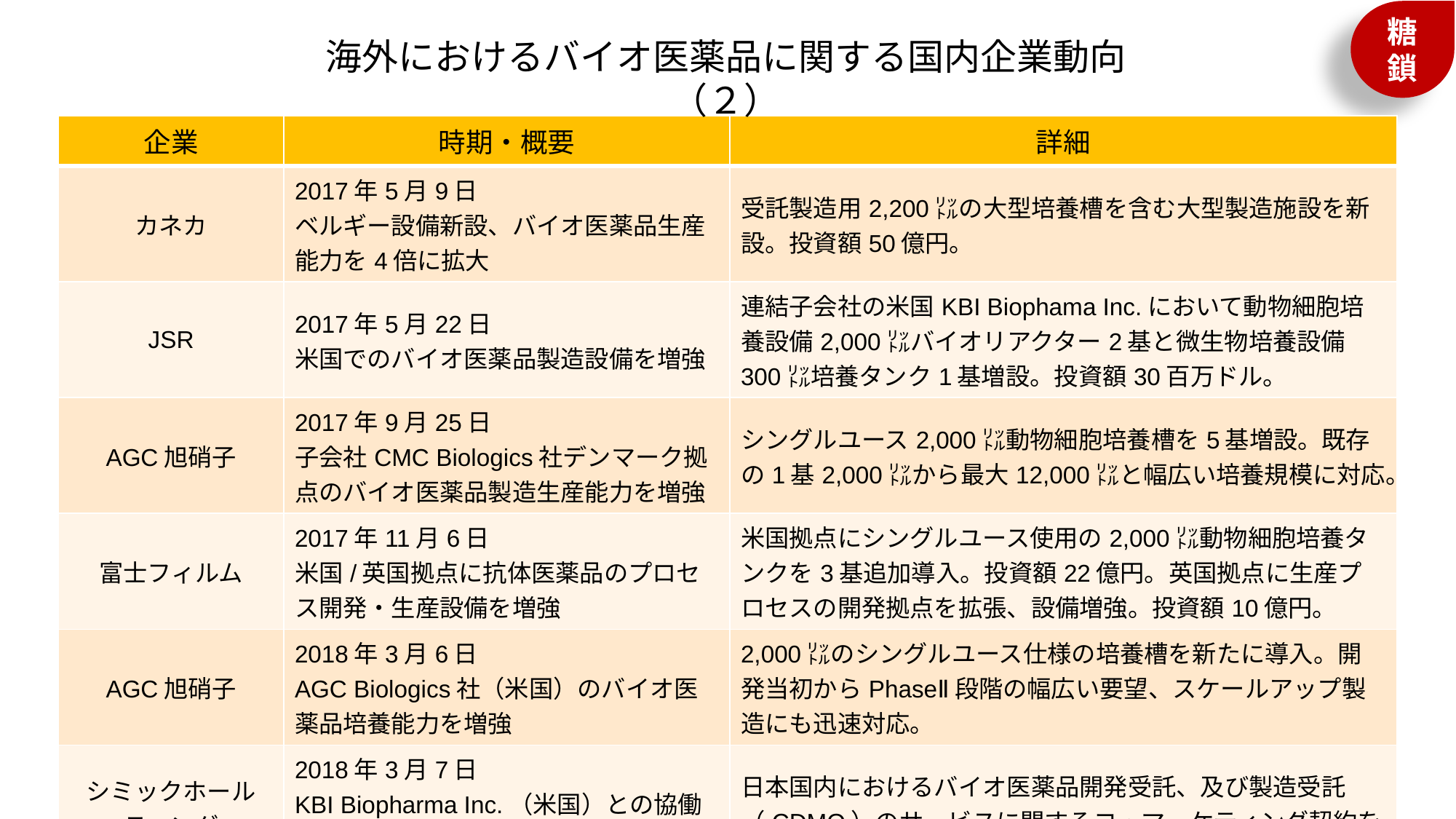

海外におけるバイオ医薬品に関する国内企業動向（２）
| 企業 | 時期・概要 | 詳細 |
| --- | --- | --- |
| カネカ | 2017年5月9日 ベルギー設備新設、バイオ医薬品生産能力を4倍に拡大 | 受託製造用2,200㍑の大型培養槽を含む大型製造施設を新設。投資額50億円。 |
| JSR | 2017年5月22日 米国でのバイオ医薬品製造設備を増強 | 連結子会社の米国KBI Biophama Inc.において動物細胞培養設備2,000㍑バイオリアクター2基と微生物培養設備300㍑培養タンク1基増設。投資額30百万ドル。 |
| AGC旭硝子 | 2017年9月25日 子会社CMC Biologics社デンマーク拠点のバイオ医薬品製造生産能力を増強 | シングルユース2,000㍑動物細胞培養槽を5基増設。既存の1基2,000㍑から最大12,000㍑と幅広い培養規模に対応。 |
| 富士フィルム | 2017年11月6日 米国/英国拠点に抗体医薬品のプロセス開発・生産設備を増強 | 米国拠点にシングルユース使用の2,000㍑動物細胞培養タンクを3基追加導入。投資額22億円。英国拠点に生産プロセスの開発拠点を拡張、設備増強。投資額10億円。 |
| AGC旭硝子 | 2018年3月6日 AGC Biologics社（米国）のバイオ医薬品培養能力を増強 | 2,000㍑のシングルユース仕様の培養槽を新たに導入。開発当初からPhaseⅡ段階の幅広い要望、スケールアップ製造にも迅速対応。 |
| シミックホールティング JSR | 2018年3月7日 KBI Biopharma Inc.（米国）との協働で国内製薬企業のバイオ医薬品国際開発の支援を強化 | 日本国内におけるバイオ医薬品開発受託、及び製造受託（CDMO）のサービスに関するコ・マーケティング契約を締結。 |